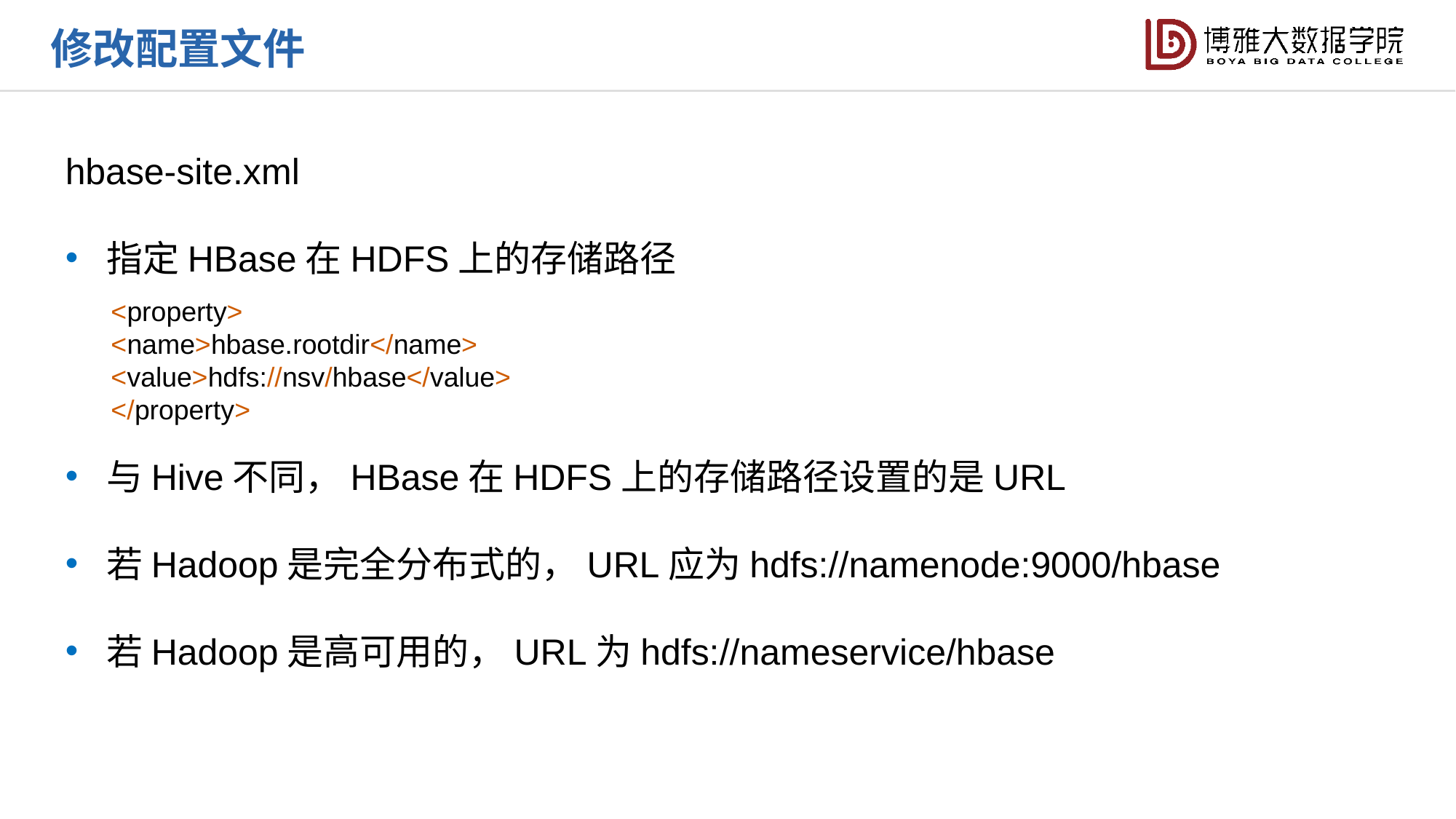

修改配置文件
hbase-site.xml

指定HBase在HDFS上的存储路径

与Hive不同，HBase在HDFS上的存储路径设置的是URL

若Hadoop是完全分布式的，URL应为hdfs://namenode:9000/hbase

若Hadoop是高可用的，URL为hdfs://nameservice/hbase

<property>
<name>hbase.rootdir</name>
<value>hdfs://nsv/hbase</value>
</property>